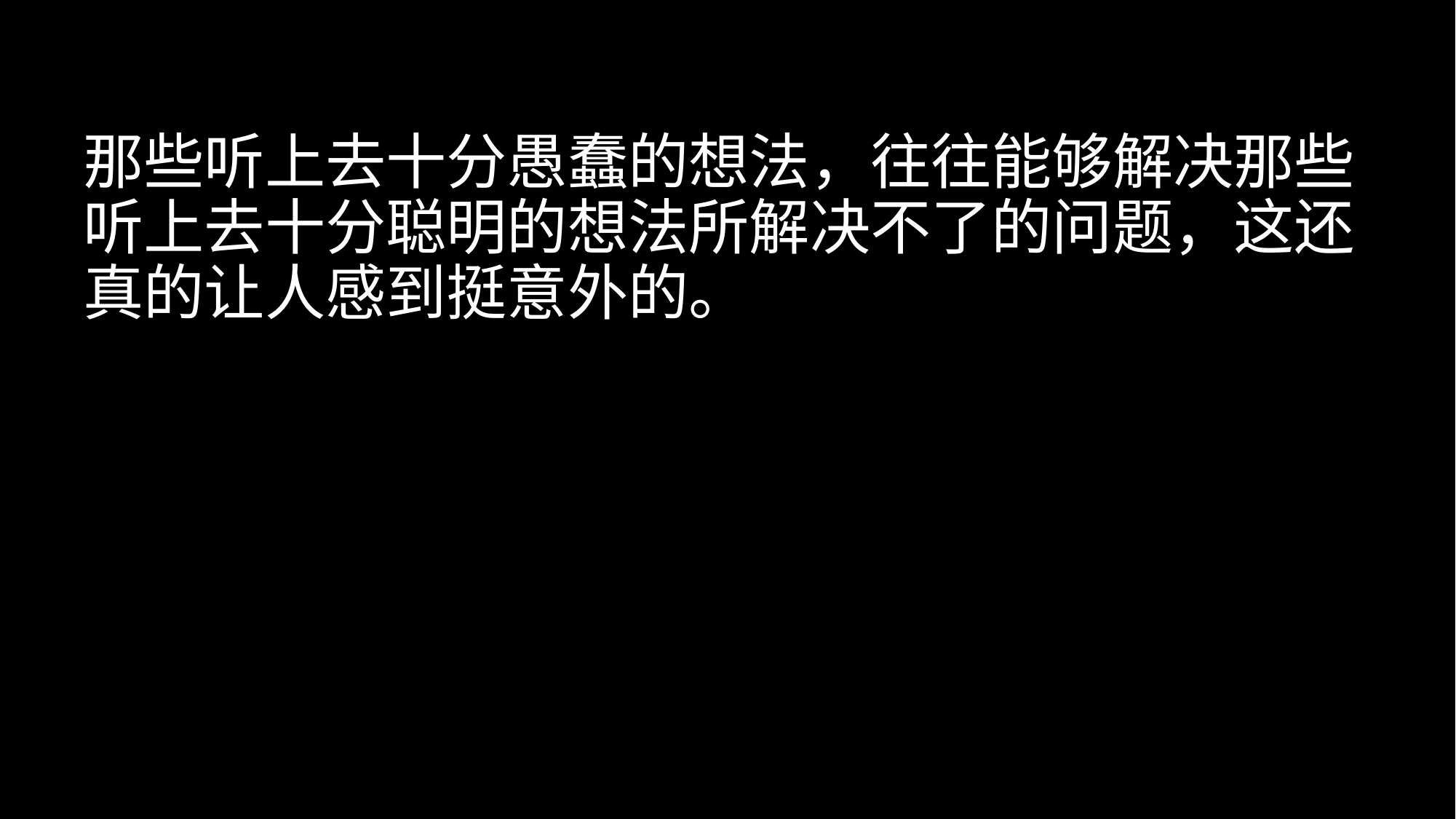

那些听上去十分愚蠢的想法，往往能够解决那些听上去十分聪明的想法所解决不了的问题，这还真的让人感到挺意外的。